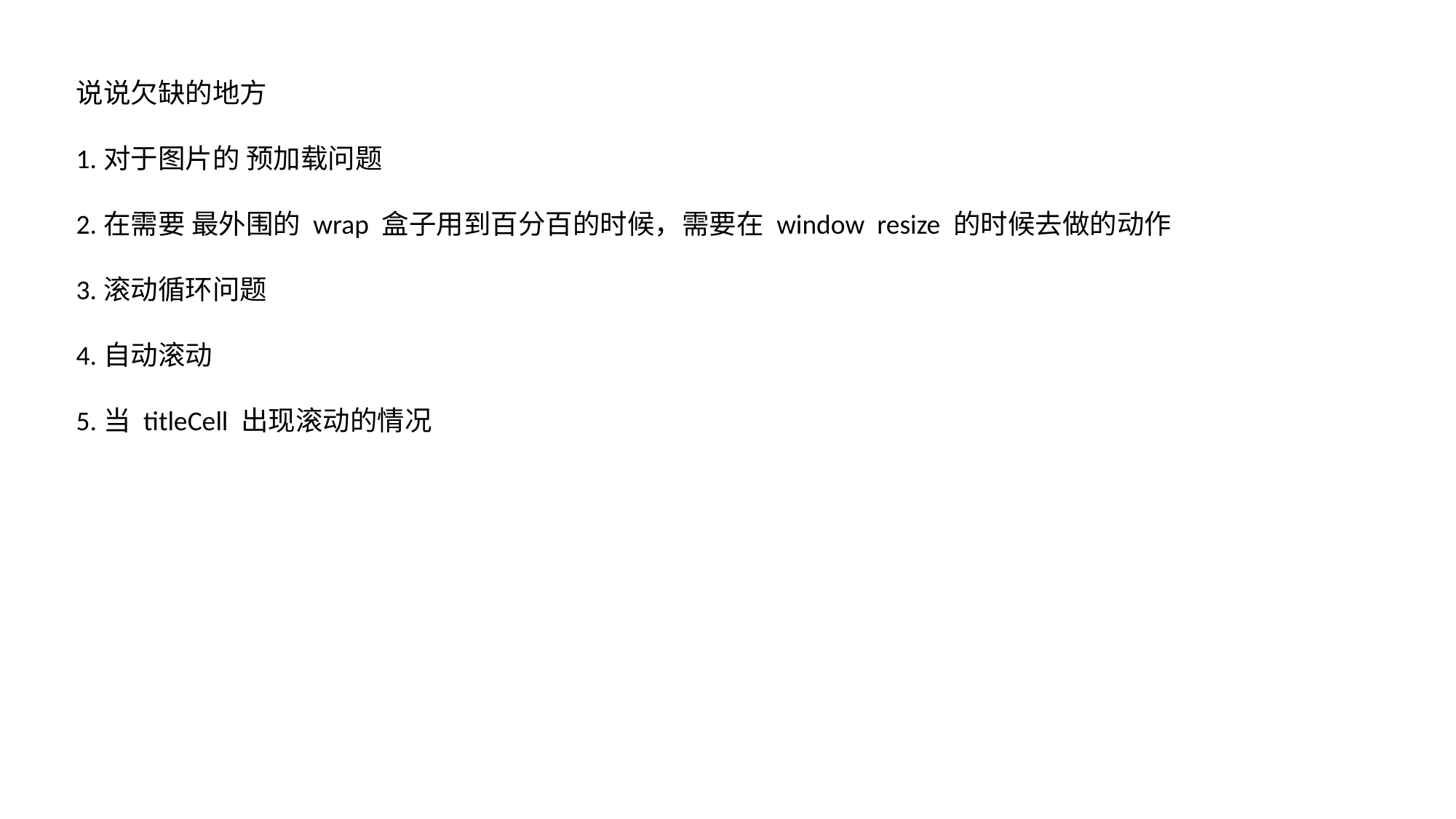

说说欠缺的地方

1.对于图片的 预加载问题

2.在需要 最外围的 wrap 盒子用到百分百的时候，需要在 window  resize 的时候去做的动作

3.滚动循环问题

4.自动滚动

5.当 titleCell 出现滚动的情况